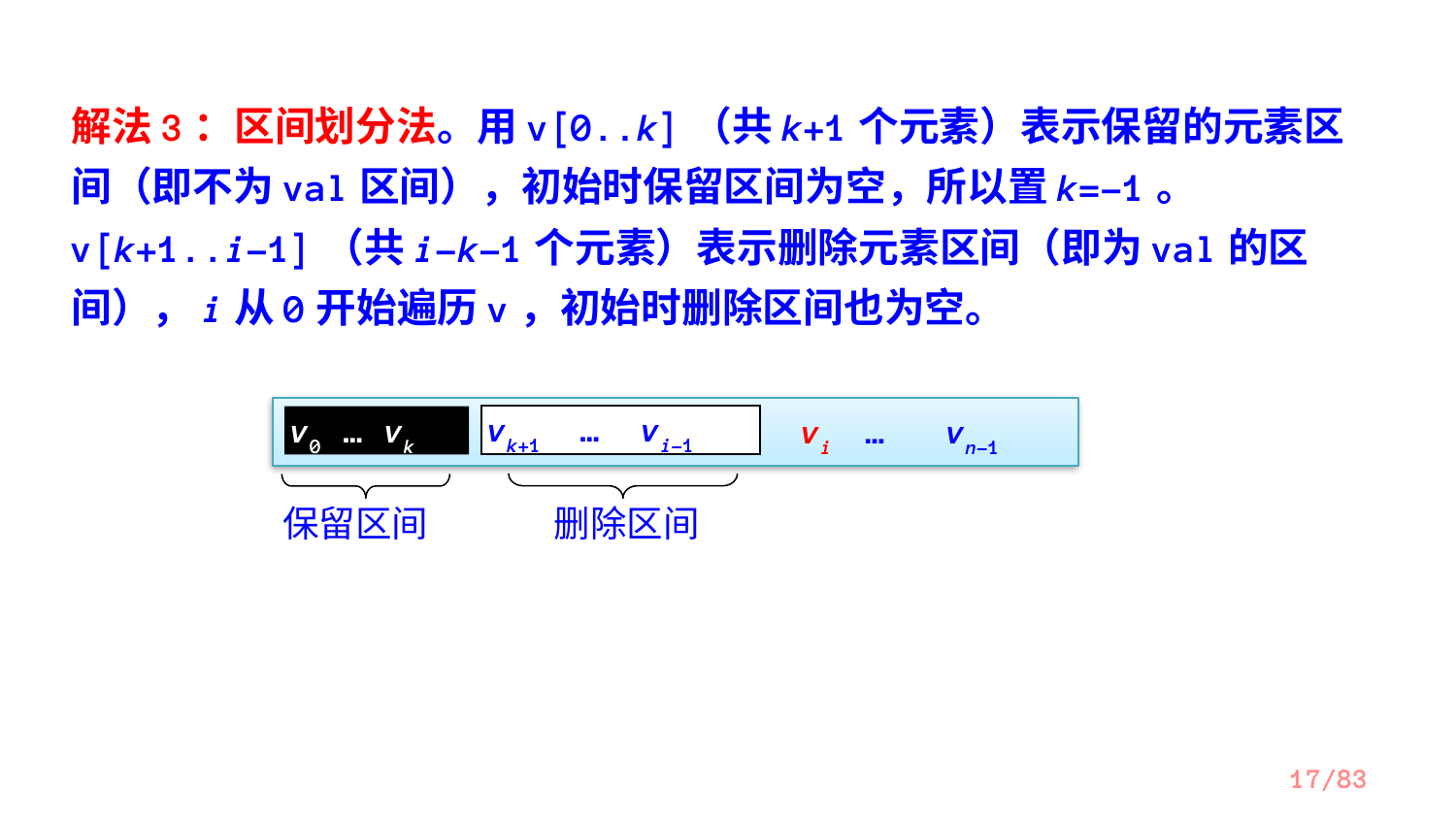

解法3：区间划分法。用v[0..k]（共k+1个元素）表示保留的元素区间（即不为val区间），初始时保留区间为空，所以置k=-1。
v[k+1..i-1]（共i-k-1个元素）表示删除元素区间（即为val的区间），i从0开始遍历v，初始时删除区间也为空。
                  	    vi   …   vn-1

vk+1  …  vi-1
v0  … vk

保留区间
删除区间
17/83